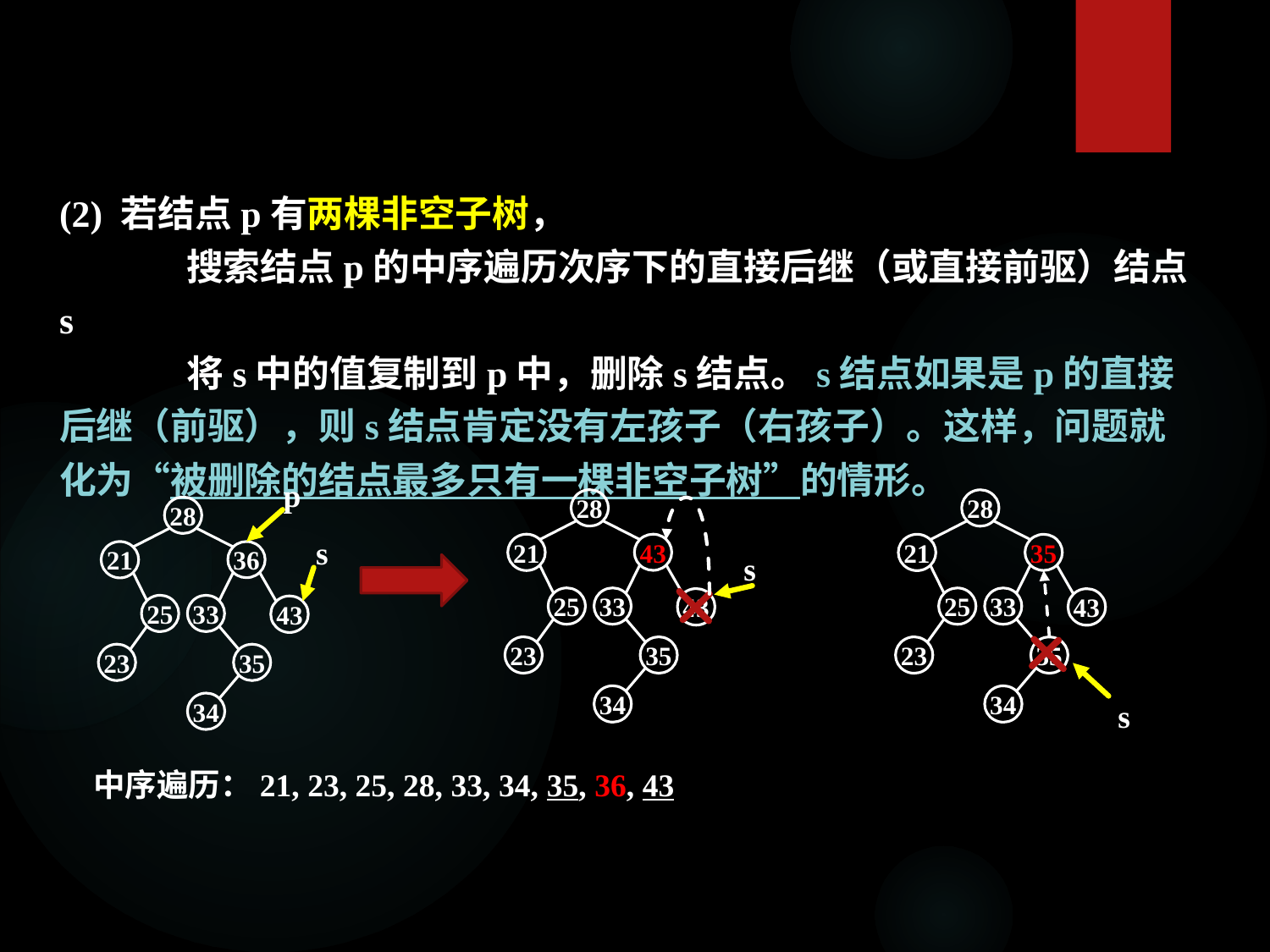

(2) 若结点p有两棵非空子树，
	搜索结点p的中序遍历次序下的直接后继（或直接前驱）结点s
	将s中的值复制到p中，删除s结点。s结点如果是p的直接后继（前驱），则s结点肯定没有左孩子（右孩子）。这样，问题就化为“被删除的结点最多只有一棵非空子树”的情形。
p
28
21
43
25
33
43
23
35
34
28
21
35
25
33
43
23
35
34
28
21
36
25
33
43
23
35
34
s
s

s
中序遍历：21, 23, 25, 28, 33, 34, 35, 36, 43